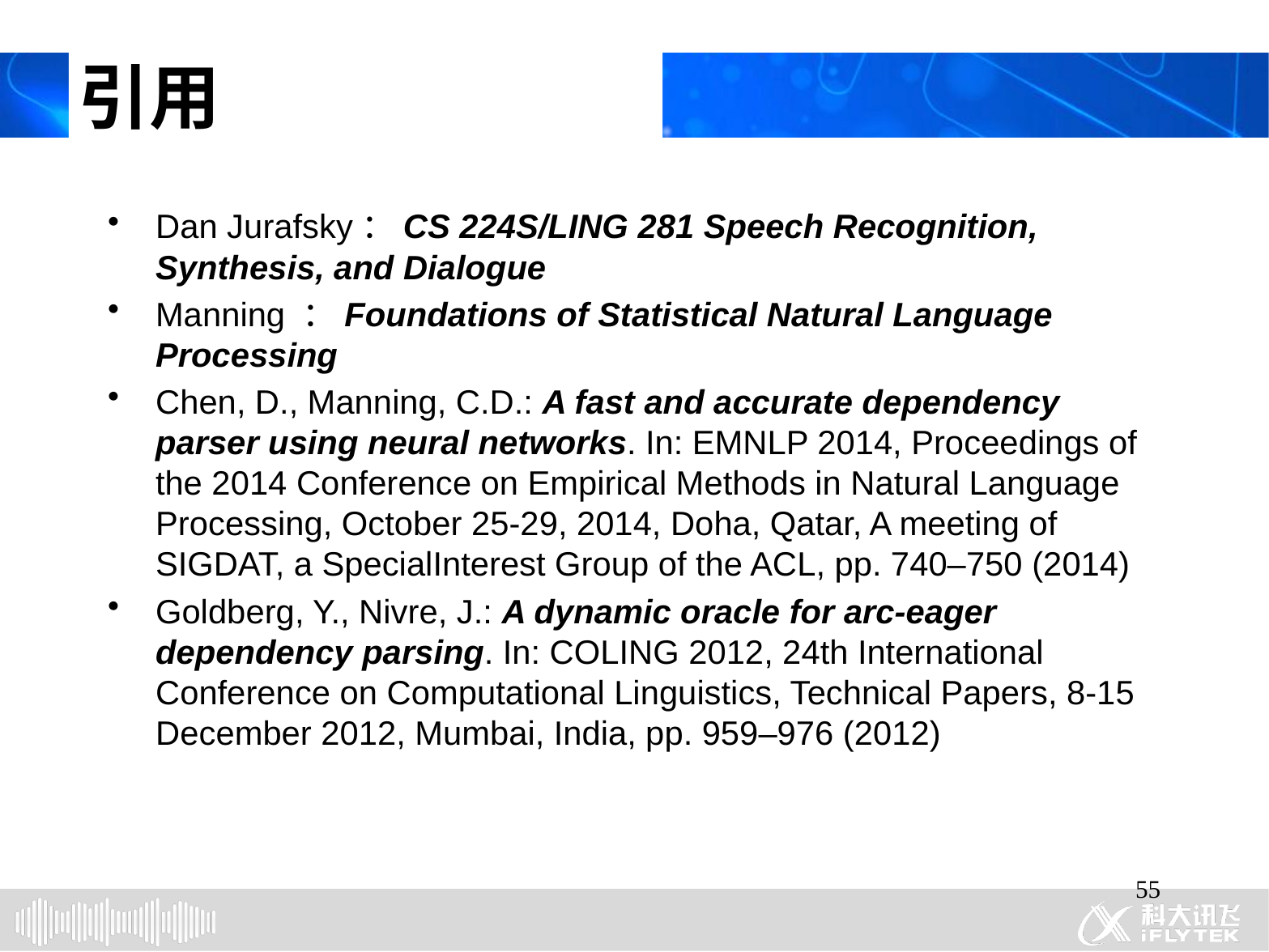

# 引用
Dan Jurafsky：CS 224S/LING 281 Speech Recognition, Synthesis, and Dialogue
Manning ：Foundations of Statistical Natural Language Processing
Chen, D., Manning, C.D.: A fast and accurate dependency parser using neural networks. In: EMNLP 2014, Proceedings of the 2014 Conference on Empirical Methods in Natural Language Processing, October 25-29, 2014, Doha, Qatar, A meeting of SIGDAT, a SpecialInterest Group of the ACL, pp. 740–750 (2014)
Goldberg, Y., Nivre, J.: A dynamic oracle for arc-eager dependency parsing. In: COLING 2012, 24th International Conference on Computational Linguistics, Technical Papers, 8-15 December 2012, Mumbai, India, pp. 959–976 (2012)
55